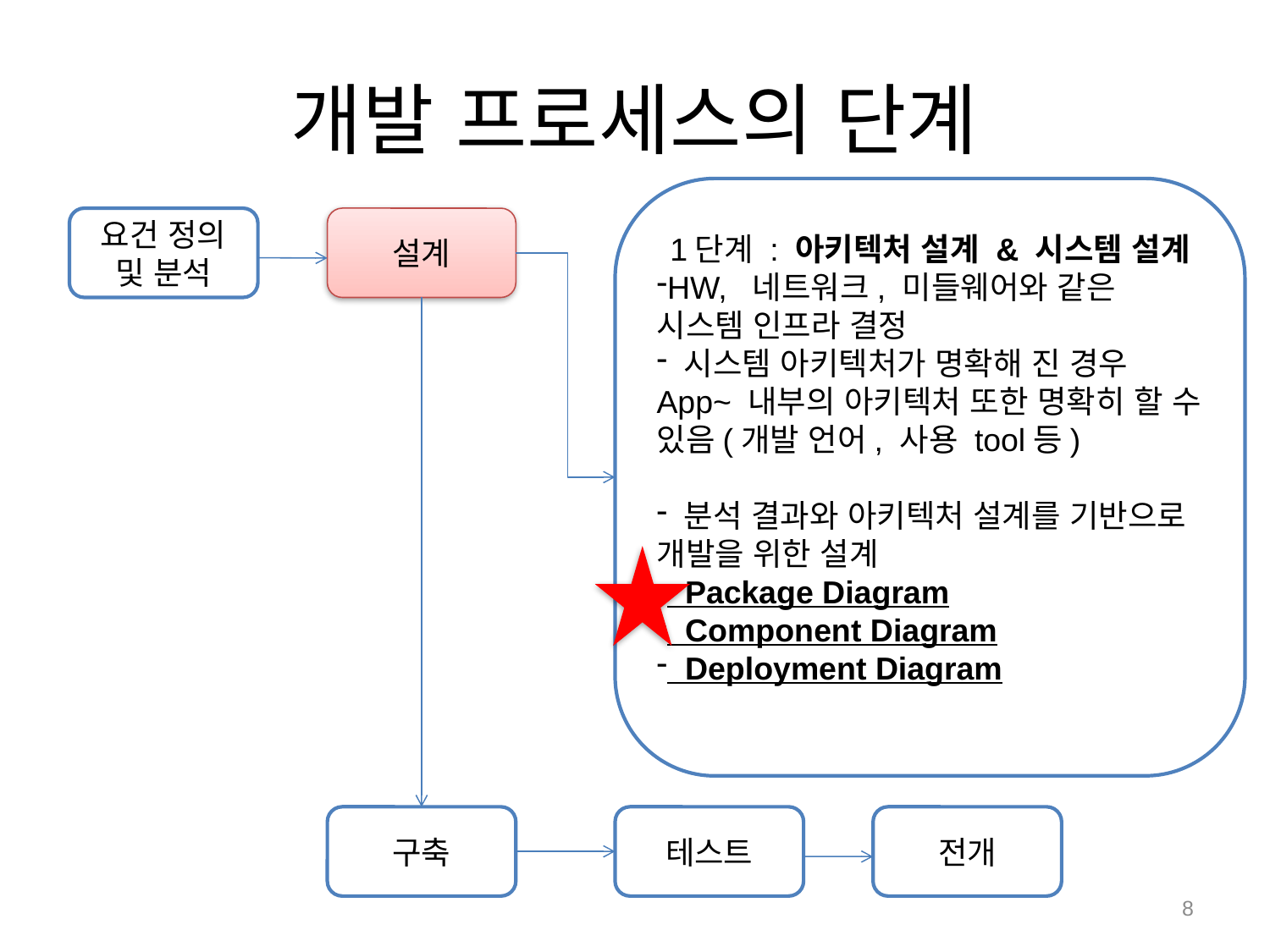

# 개발 프로세스의 단계
1단계 : 아키텍처 설계 & 시스템 설계
HW,  네트워크, 미들웨어와 같은 시스템 인프라 결정
 시스템 아키텍처가 명확해 진 경우 App~ 내부의 아키텍처 또한 명확히 할 수 있음(개발 언어, 사용 tool등)

 분석 결과와 아키텍처 설계를 기반으로 개발을 위한 설계
  Package Diagram
  Component Diagram
  Deployment Diagram

요건 정의 및 분석
설계

구축
테스트
전개
8